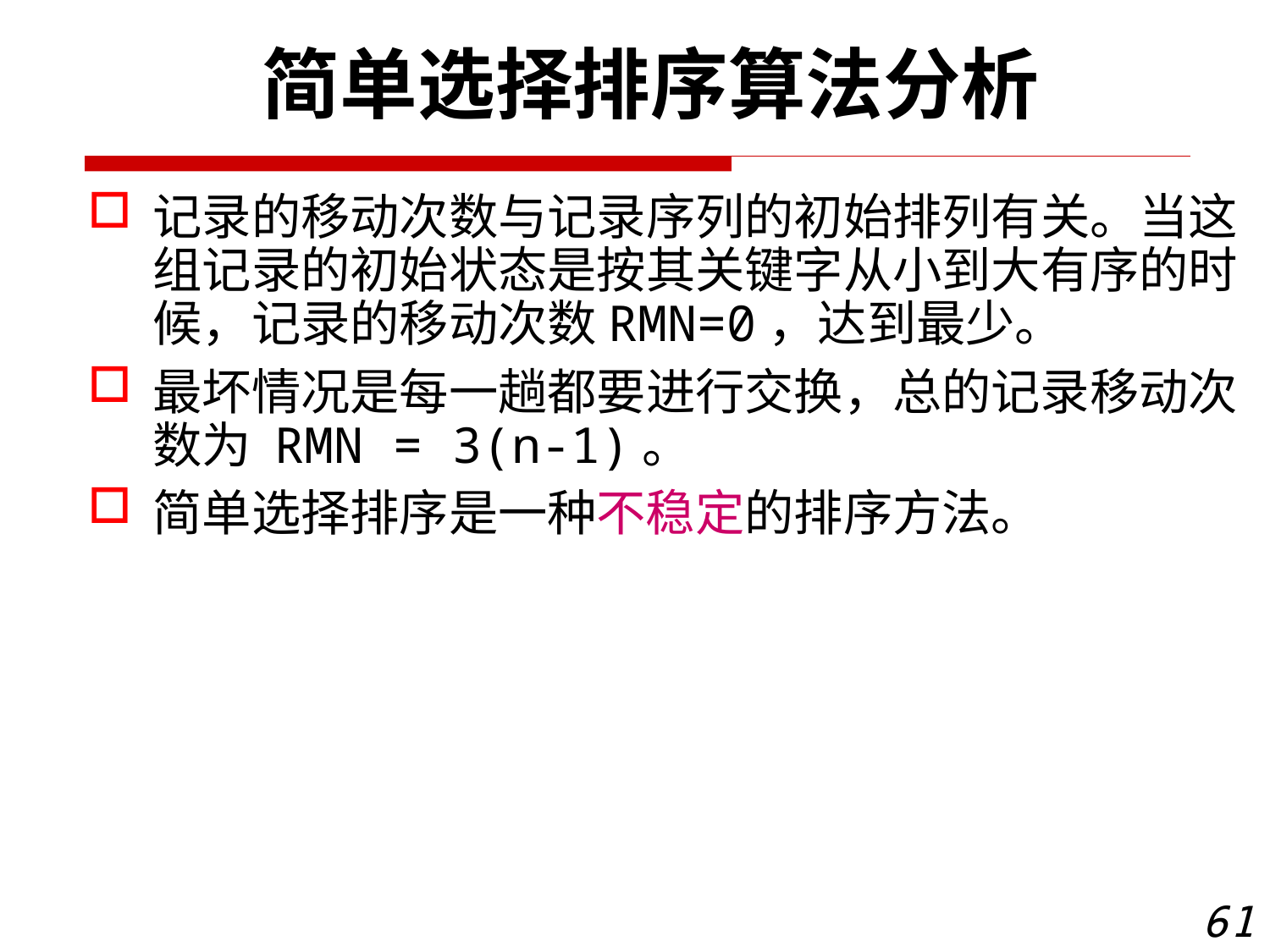

简单选择排序算法分析
记录的移动次数与记录序列的初始排列有关。当这组记录的初始状态是按其关键字从小到大有序的时候，记录的移动次数RMN=0，达到最少。
最坏情况是每一趟都要进行交换，总的记录移动次数为 RMN = 3(n-1)。
简单选择排序是一种不稳定的排序方法。
61